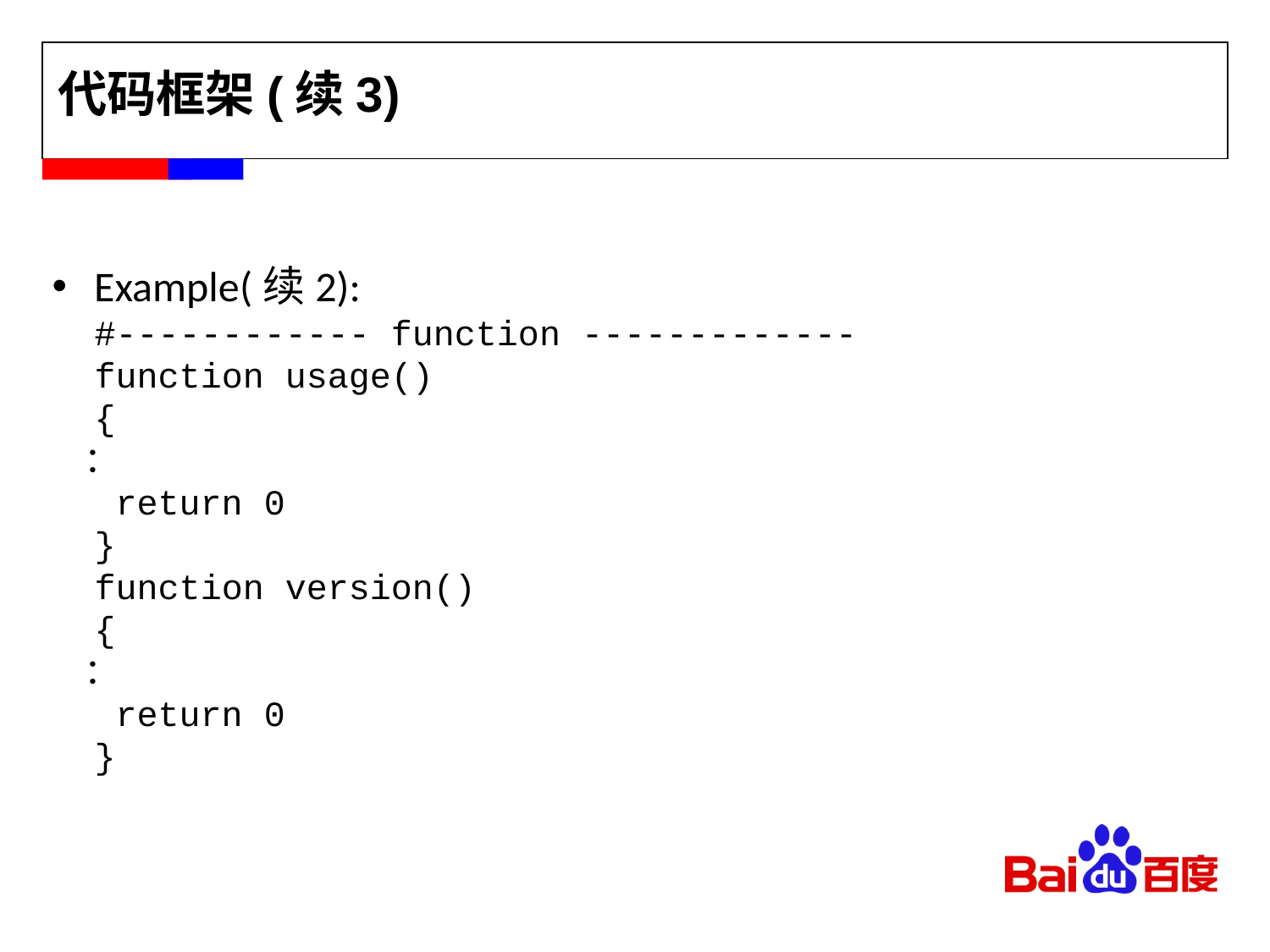

# 代码框架(续3)
 Example(续2):
  #------------ function -------------
  function usage()
  {
   ：
   return 0
  }
  function version()
  {
   ：
   return 0
  }